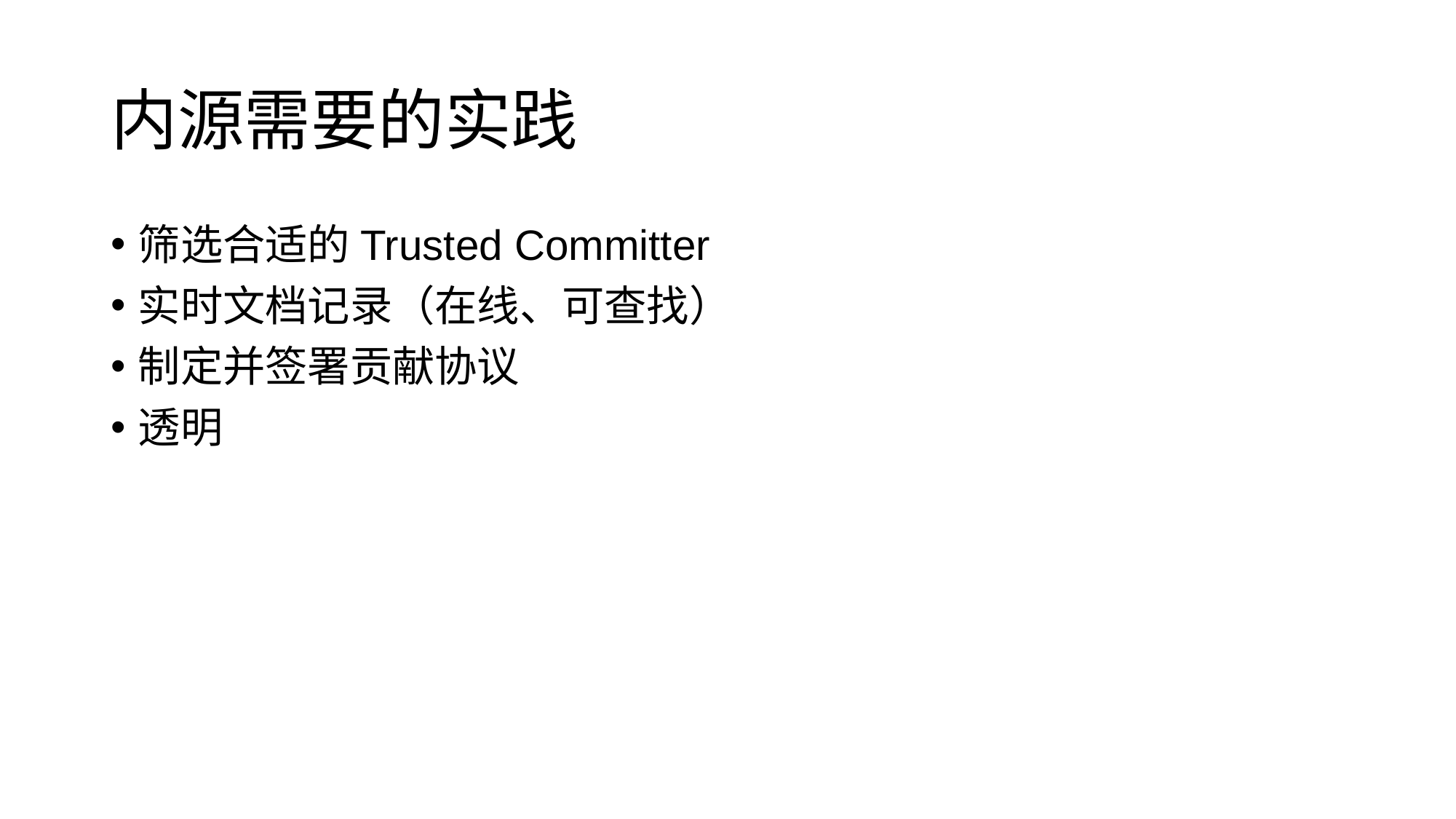

# 内源需要的实践
筛选合适的Trusted Committer
实时文档记录（在线、可查找）
制定并签署贡献协议
透明